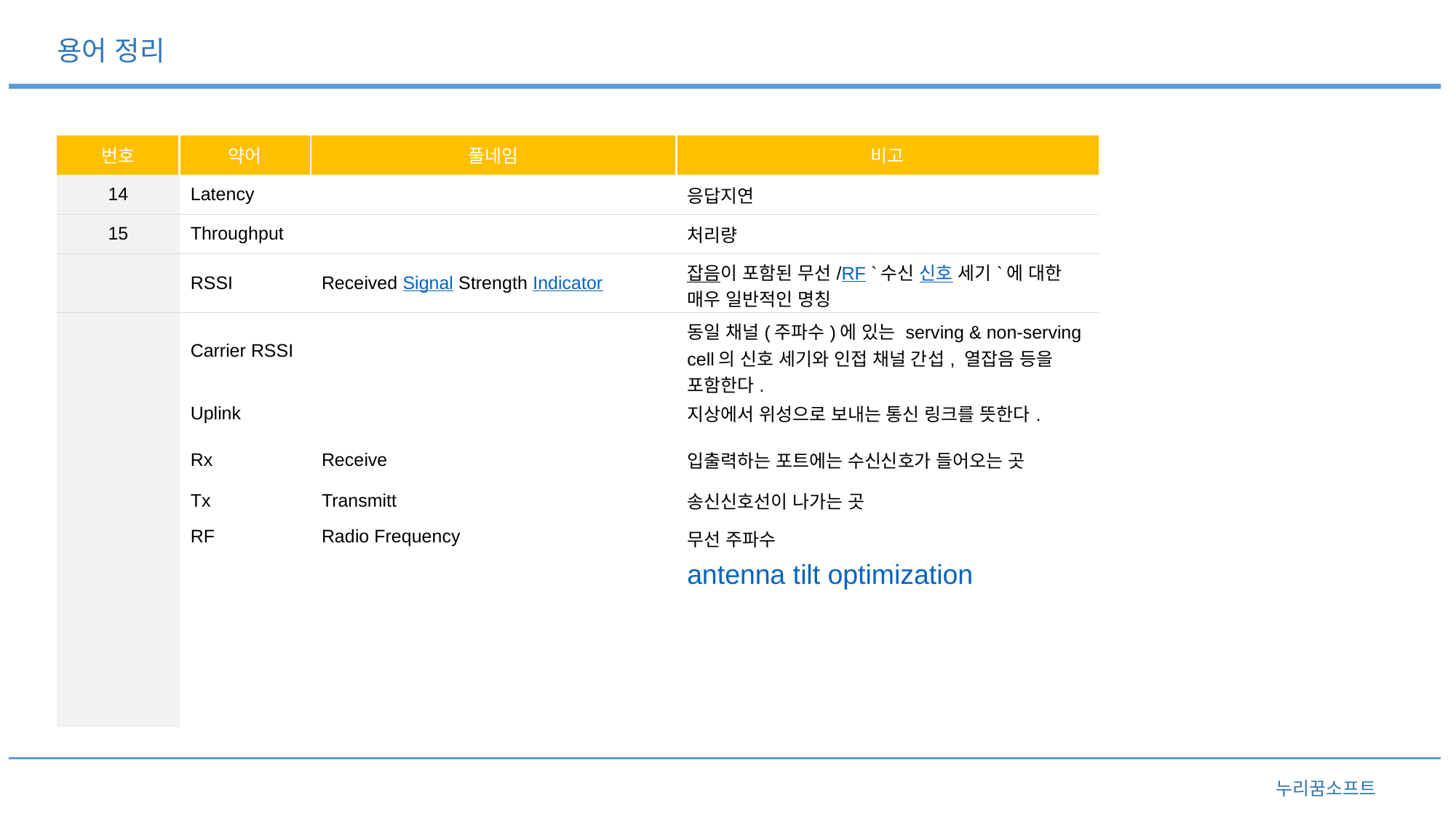

용어 정리
| 번호 | 약어 | 풀네임 | 비고 |
| --- | --- | --- | --- |
| 14 | Latency |  | 응답지연 |
| 15 | Throughput |  | 처리량 |
|  | RSSI | Received Signal Strength Indicator | 잡음이 포함된 무선/RF `수신 신호 세기`에 대한 매우 일반적인 명칭 |
|  | Carrier RSSI |  | 동일 채널(주파수)에 있는 serving & non-serving cell의 신호 세기와 인접 채널 간섭, 열잡음 등을 포함한다. |
|  | Uplink |  | 지상에서 위성으로 보내는 통신 링크를 뜻한다. |
|  | Rx | Receive | 입출력하는 포트에는 수신신호가 들어오는 곳 |
|  | Tx | Transmitt | 송신신호선이 나가는 곳 |
|  | RF | Radio Frequency | 무선 주파수 |
|  |  |  | antenna tilt optimization |
|  |  |  |  |
|  |  |  |  |
|  |  |  |  |
|  |  |  |  |
누리꿈소프트